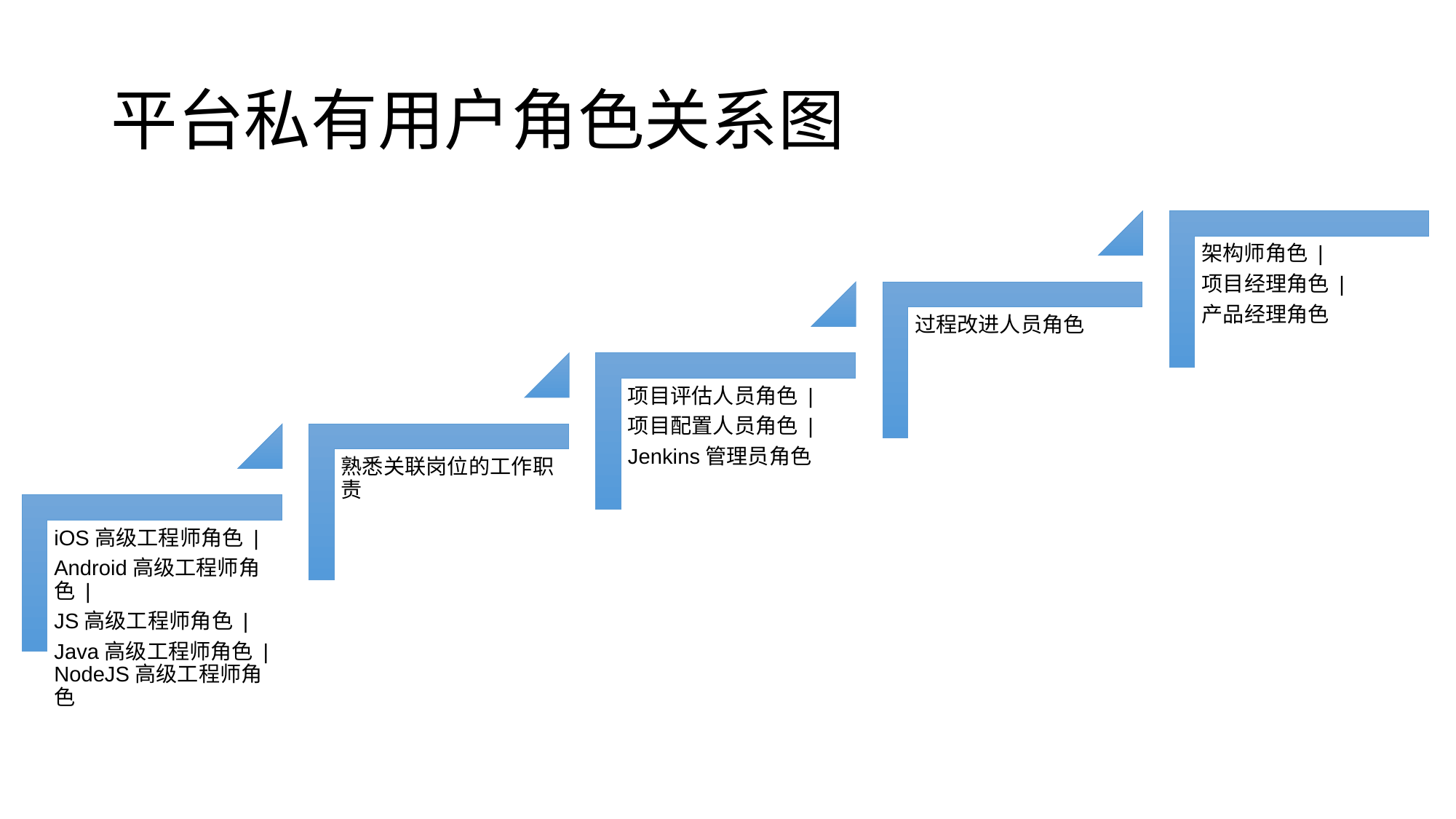

# 平台私有用户角色关系图
iOS高级工程师角色 |
Android高级工程师角色 |
JS高级工程师角色 |
Java高级工程师角色 | NodeJS高级工程师角色
熟悉关联岗位的工作职责
项目评估人员角色 |
项目配置人员角色 |
Jenkins管理员角色
过程改进人员角色
架构师角色 |
项目经理角色 |
产品经理角色